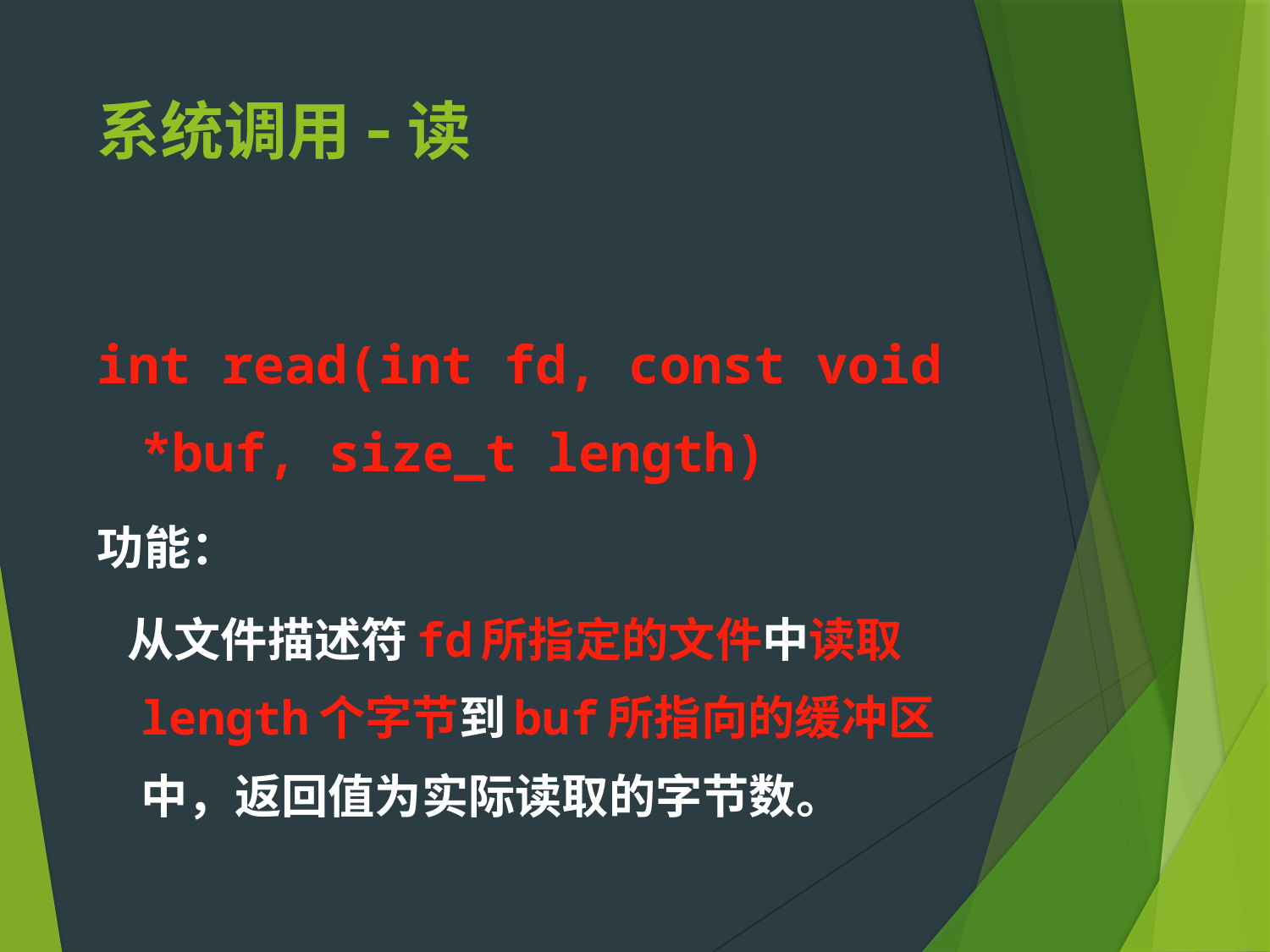

# 系统调用-读
int read(int fd, const void *buf, size_t length)
功能：
  从文件描述符fd所指定的文件中读取length个字节到buf所指向的缓冲区中，返回值为实际读取的字节数。